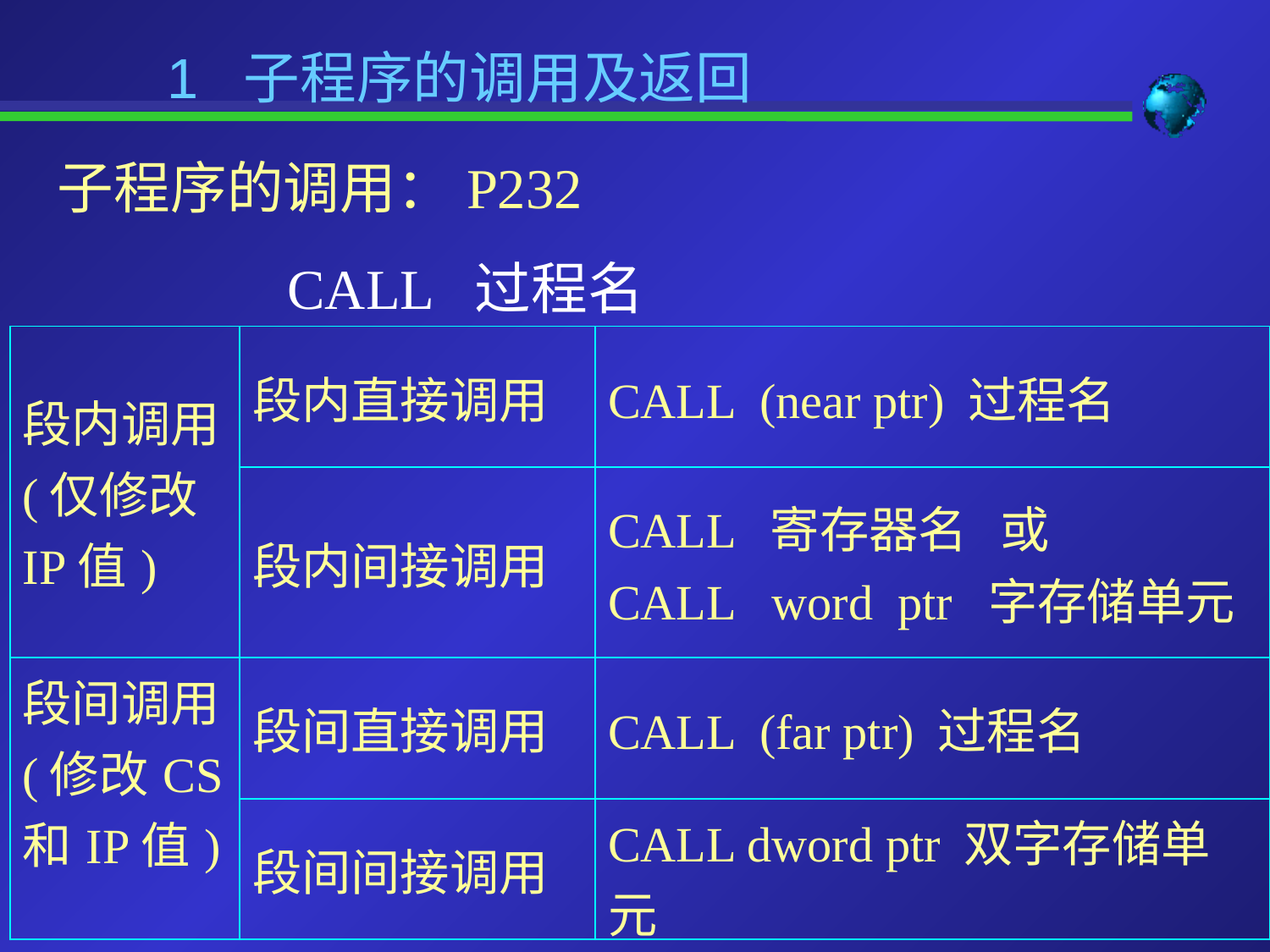

1  子程序的调用及返回
子程序的调用：P232
CALL  过程名
| 段内调用 (仅修改IP值) | 段内直接调用 | CALL (near ptr) 过程名 |
| --- | --- | --- |
|  | 段内间接调用 | CALL 寄存器名 或 CALL word ptr 字存储单元 |
| 段间调用 (修改CS和IP值) | 段间直接调用 | CALL (far ptr) 过程名 |
|  | 段间间接调用 | CALL dword ptr 双字存储单元 |
54